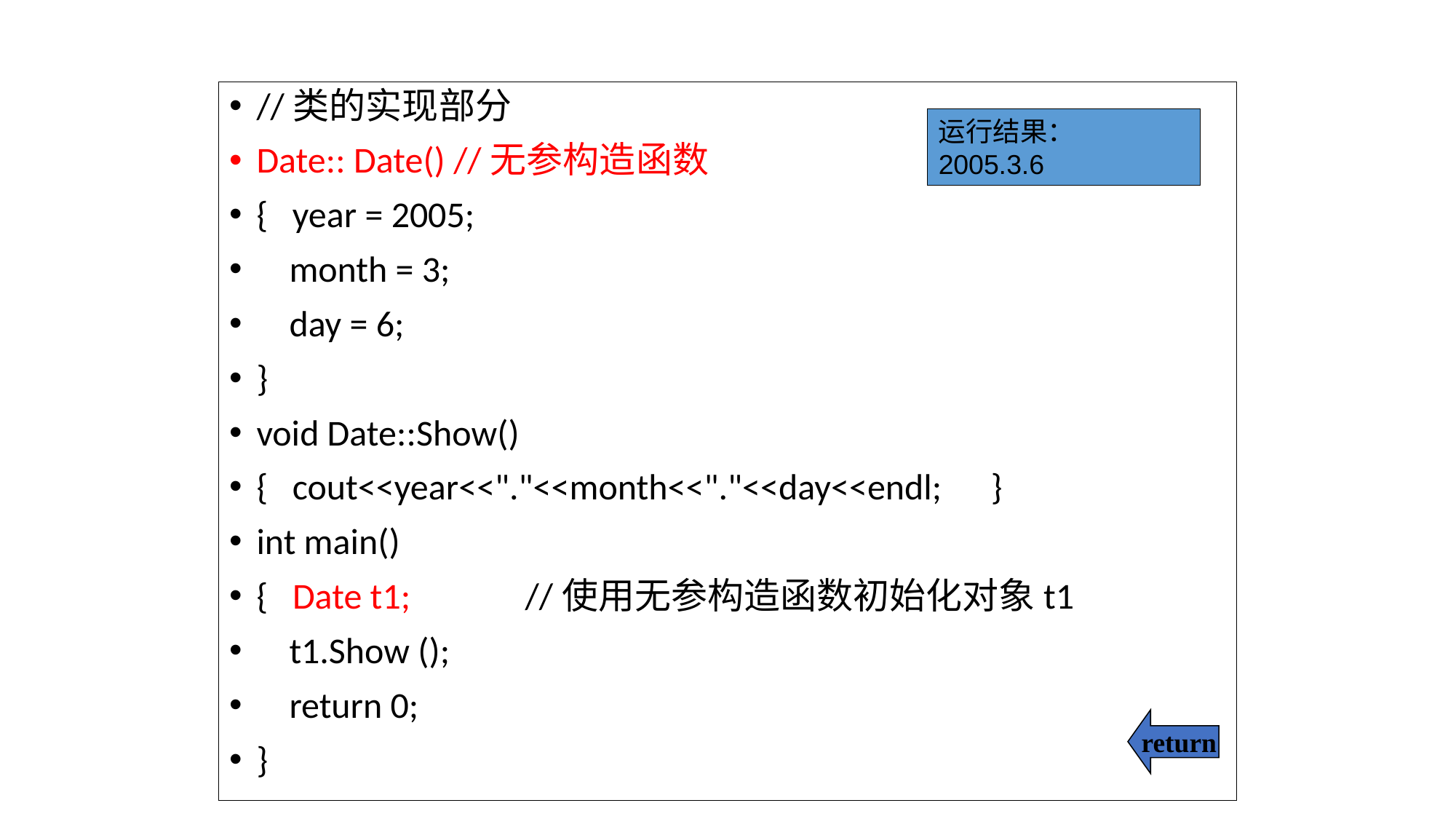

//类的实现部分
Date:: Date() //无参构造函数
{   year = 2005;
    month = 3;
    day = 6;
}
void Date::Show()
{   cout<<year<<"."<<month<<"."<<day<<endl;      }
int main()
{   Date t1;              //使用无参构造函数初始化对象t1
    t1.Show ();
    return 0;
}
运行结果：
2005.3.6
return